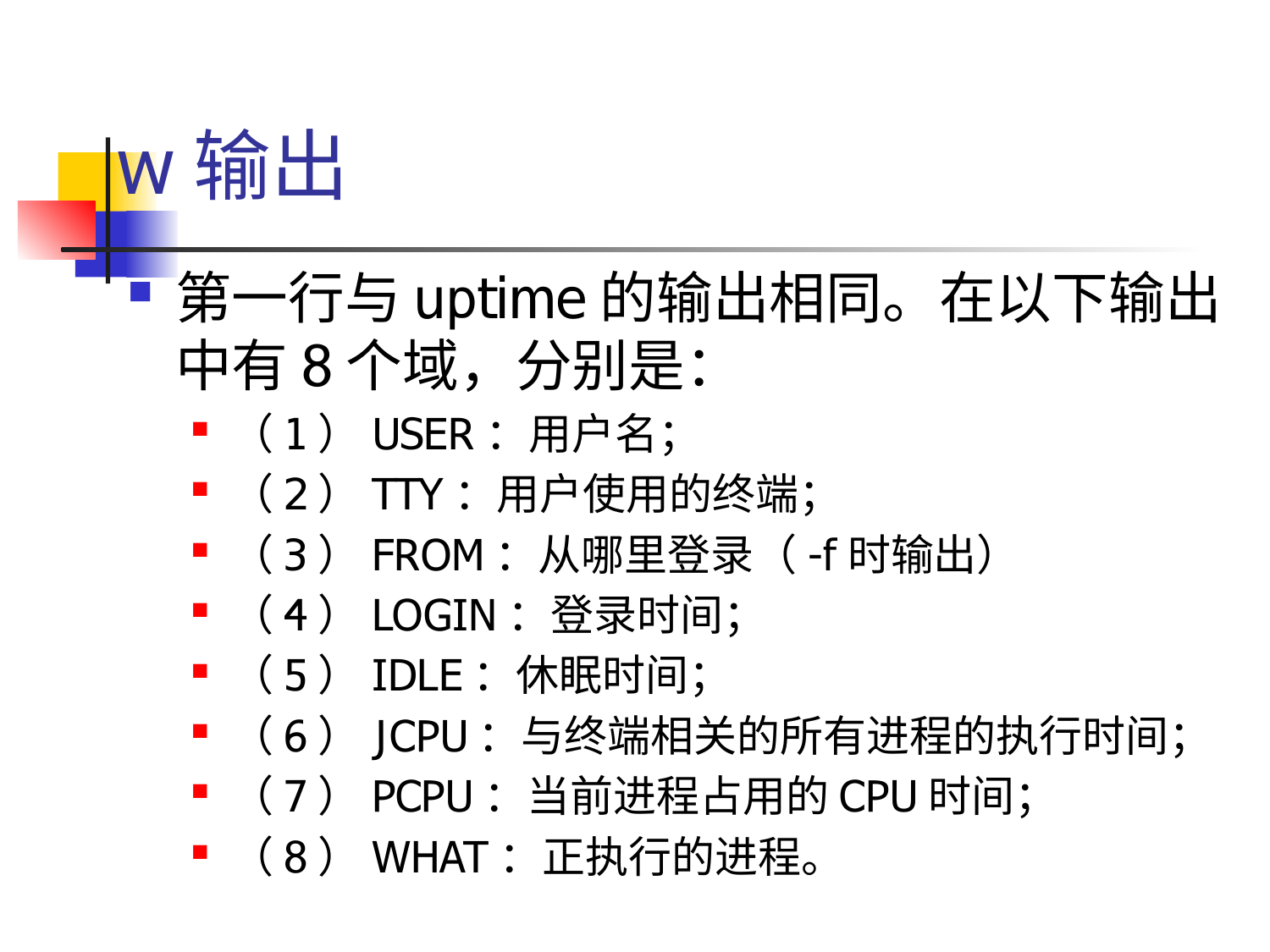

# w输出
第一行与uptime的输出相同。在以下输出中有8个域，分别是：
（1）USER：用户名；
（2）TTY：用户使用的终端；
（3）FROM：从哪里登录（-f时输出）
（4）LOGIN：登录时间；
（5）IDLE：休眠时间；
（6）JCPU：与终端相关的所有进程的执行时间；
（7）PCPU：当前进程占用的CPU时间；
（8）WHAT：正执行的进程。